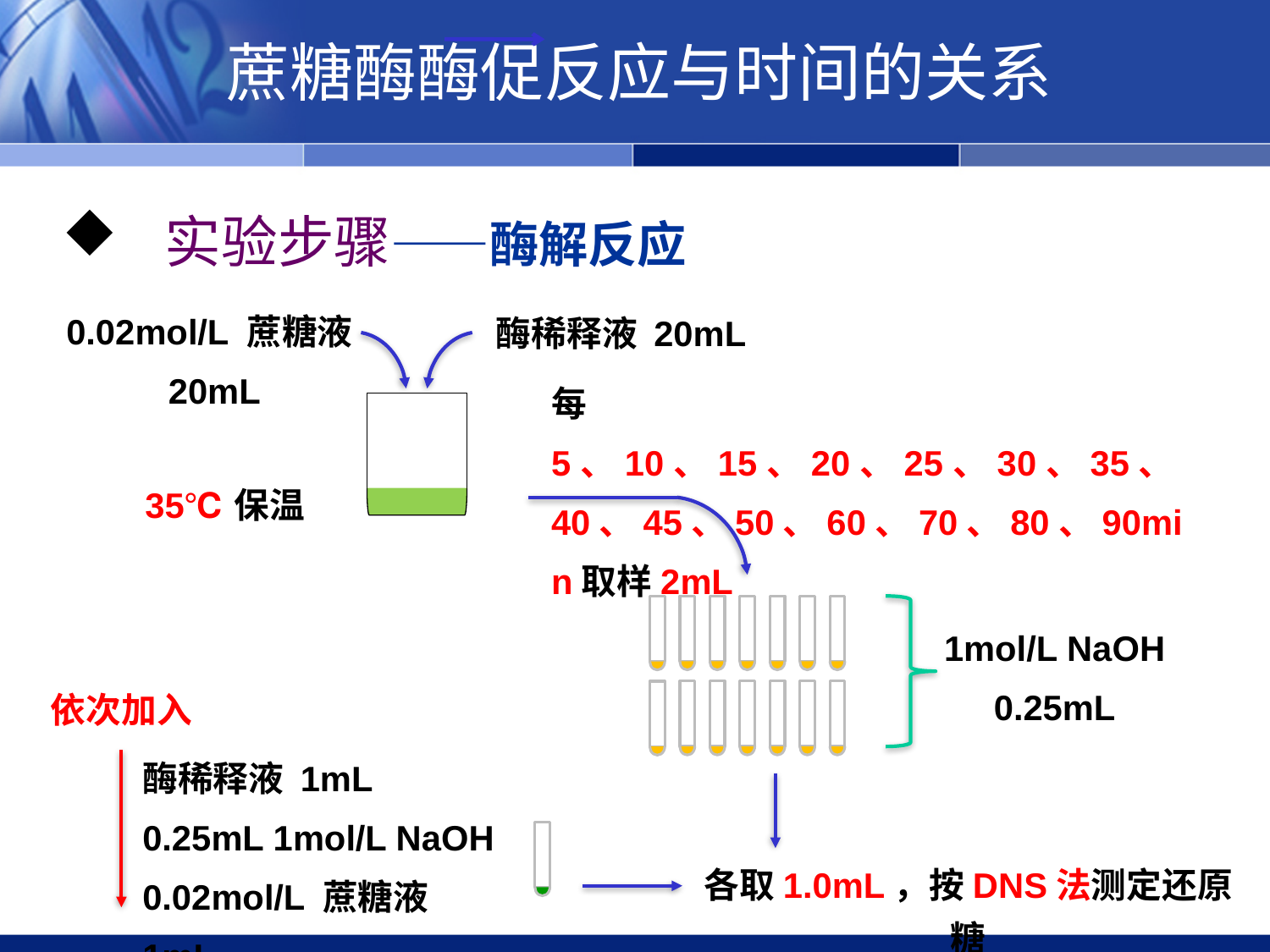

蔗糖酶酶促反应与时间的关系

  实验步骤——酶解反应
0.02mol/L 蔗糖液
 20mL
酶稀释液 20mL

每5、10、15、20、25、30、35、40、45、50、60、70、80、90min取样2mL
35℃保温

1mol/L NaOH
0.25mL

依次加入
酶稀释液 1mL
0.25mL 1mol/L NaOH
0.02mol/L 蔗糖液 1mL

各取1.0mL，按DNS法测定还原糖